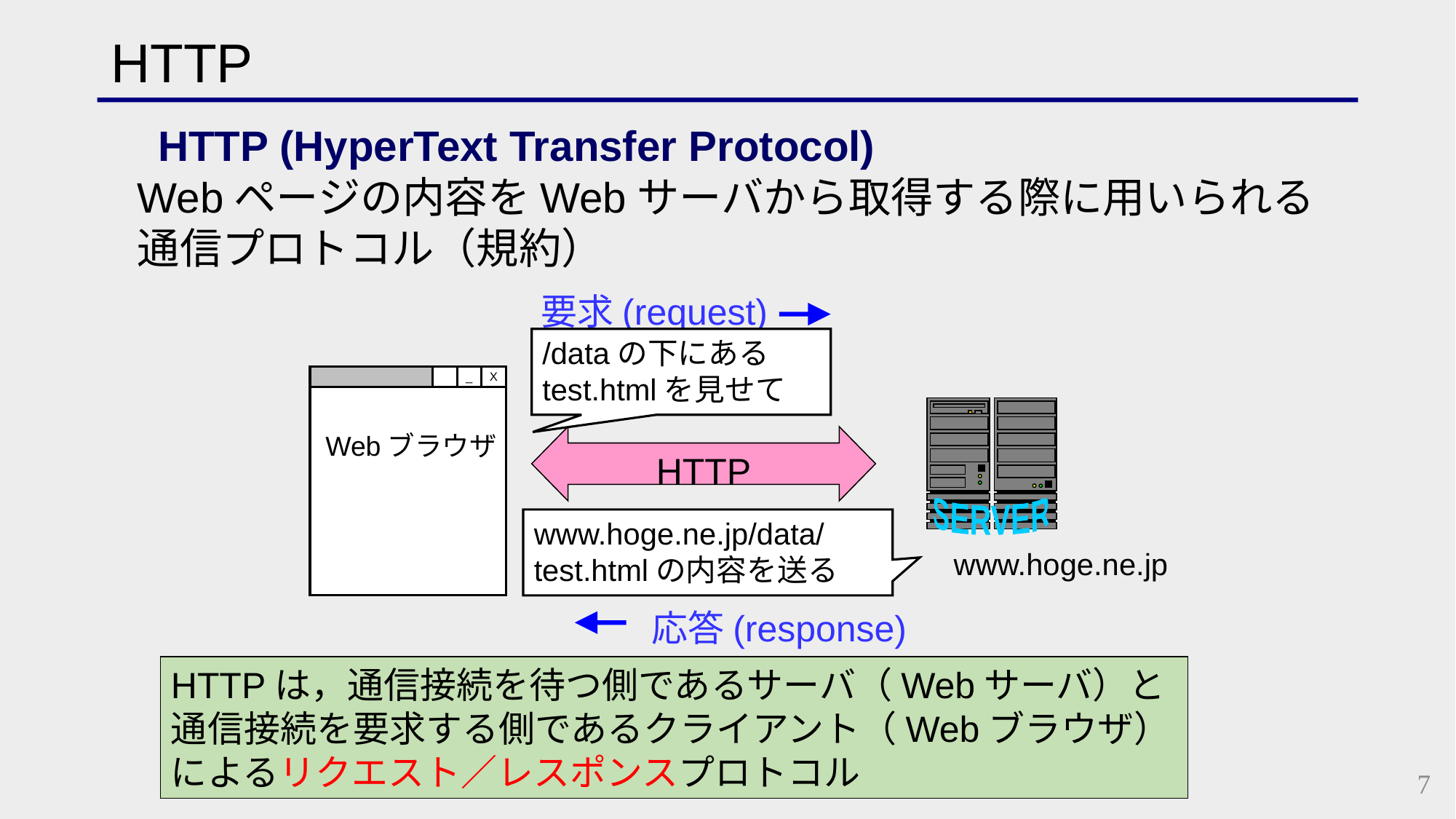

# HTTP
HTTP (HyperText Transfer Protocol)
Webページの内容をWebサーバから取得する際に用いられる通信プロトコル（規約）
要求(request)

/dataの下にあるtest.htmlを見せて

_
X

SERVER

Webブラウザ
HTTP
www.hoge.ne.jp/data/test.htmlの内容を送る
www.hoge.ne.jp
応答(response)

HTTPは，通信接続を待つ側であるサーバ（Webサーバ）と通信接続を要求する側であるクライアント（Webブラウザ）によるリクエスト／レスポンスプロトコル
7